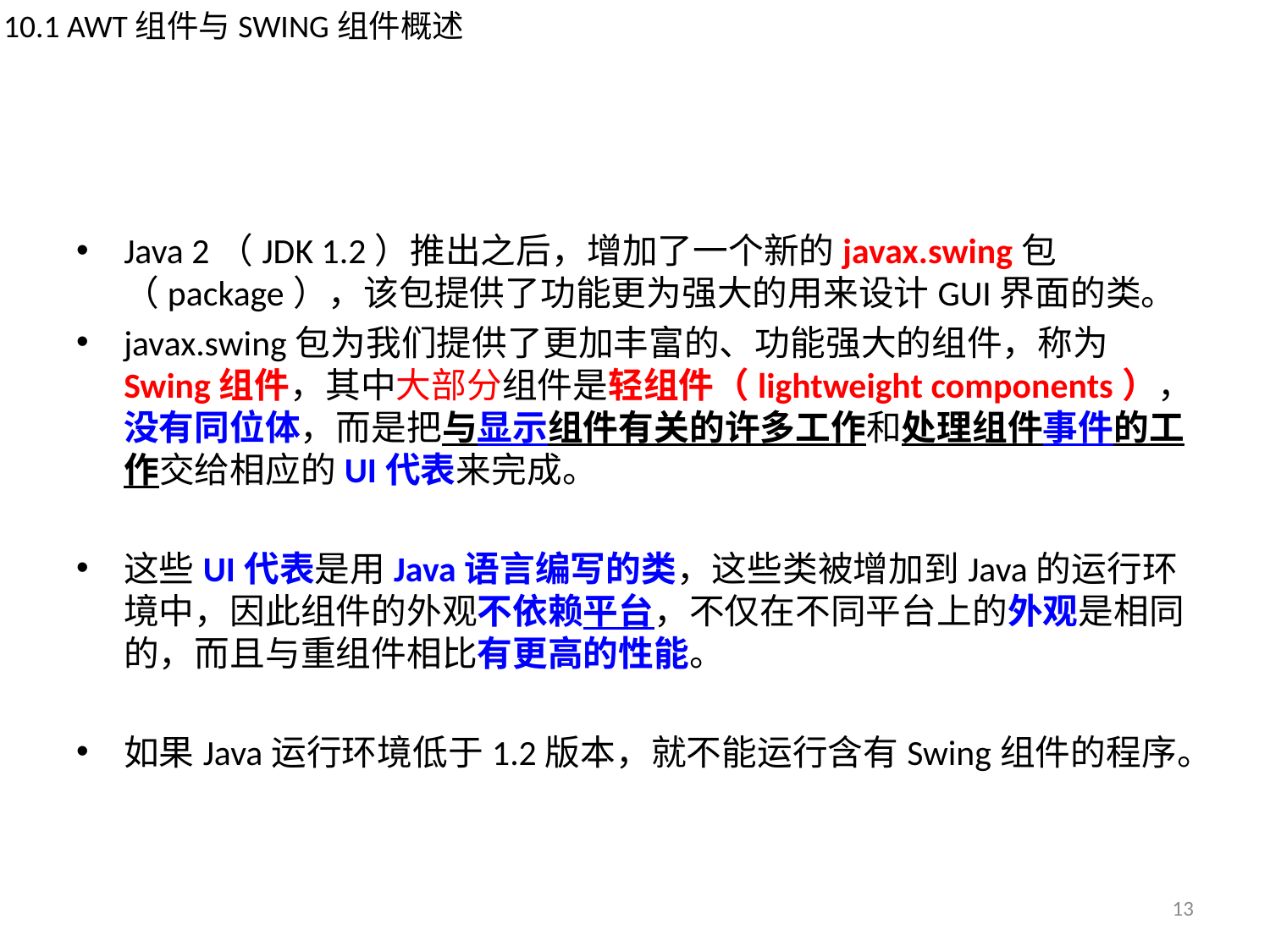

10.1 AWT组件与SWING组件概述
#
Java 2（JDK 1.2）推出之后，增加了一个新的javax.swing包（package），该包提供了功能更为强大的用来设计GUI界面的类。
javax.swing包为我们提供了更加丰富的、功能强大的组件，称为Swing组件，其中大部分组件是轻组件（lightweight components），没有同位体，而是把与显示组件有关的许多工作和处理组件事件的工作交给相应的UI代表来完成。

这些UI代表是用Java语言编写的类，这些类被增加到Java的运行环境中，因此组件的外观不依赖平台，不仅在不同平台上的外观是相同的，而且与重组件相比有更高的性能。

如果Java运行环境低于1.2版本，就不能运行含有Swing组件的程序。
13